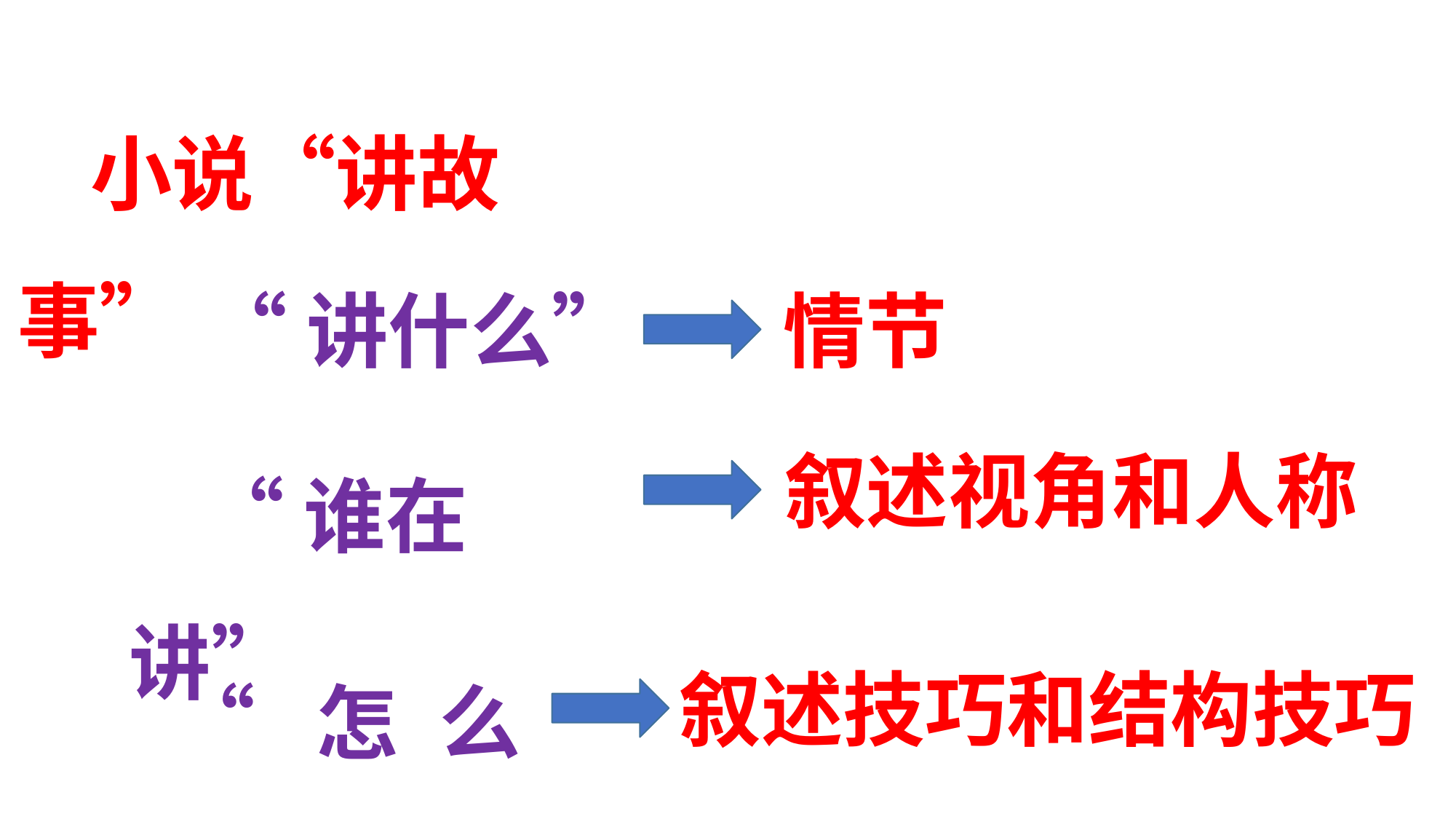

小说“讲故事”
“讲什么”
情节

“谁在讲”
叙述视角和人称

“怎么讲”
叙述技巧和结构技巧